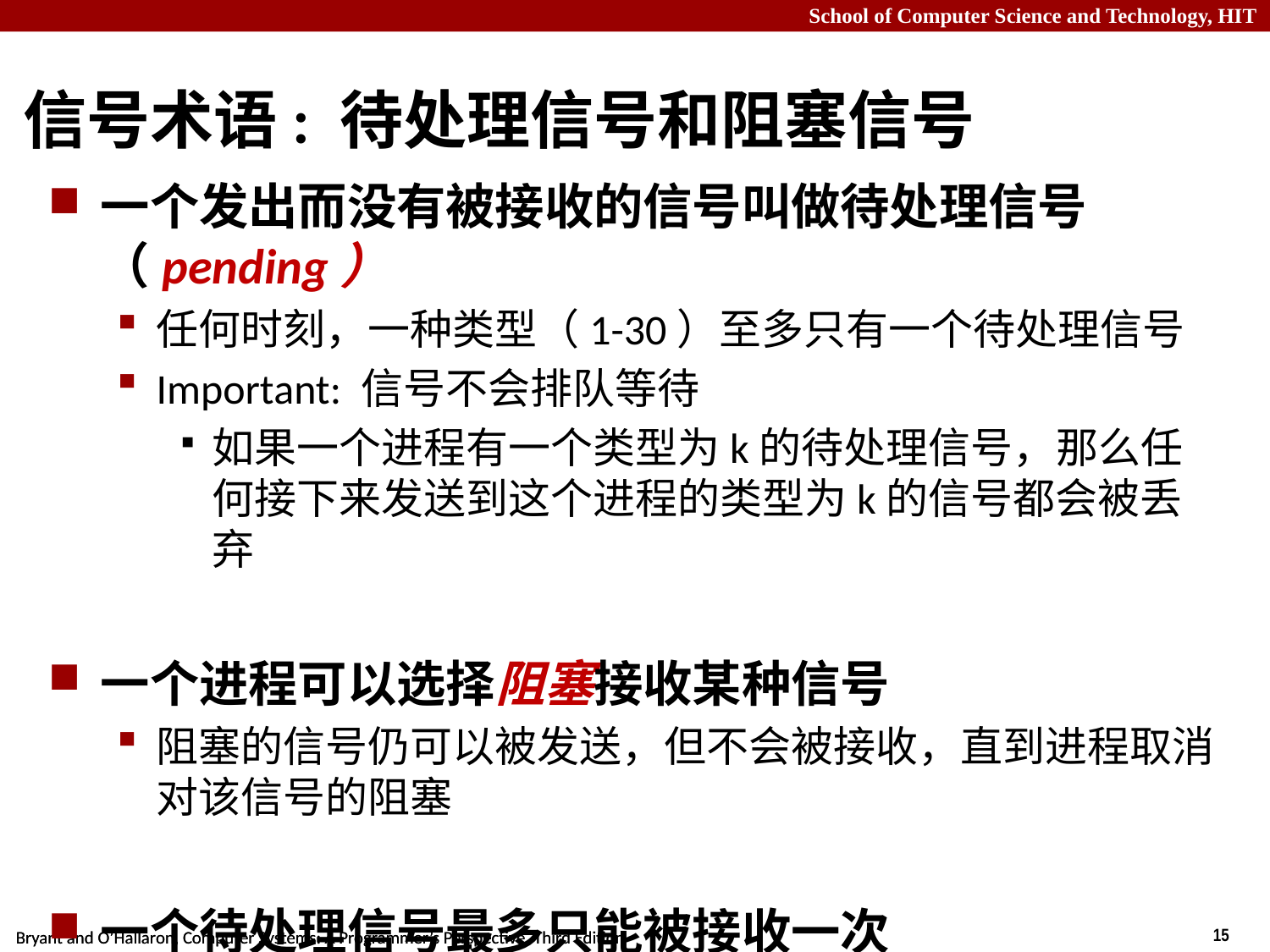

# 信号术语: 待处理信号和阻塞信号
一个发出而没有被接收的信号叫做待处理信号（pending）
任何时刻，一种类型（1-30）至多只有一个待处理信号
Important: 信号不会排队等待
如果一个进程有一个类型为k的待处理信号，那么任何接下来发送到这个进程的类型为k的信号都会被丢弃

一个进程可以选择阻塞接收某种信号
阻塞的信号仍可以被发送，但不会被接收，直到进程取消对该信号的阻塞

一个待处理信号最多只能被接收一次